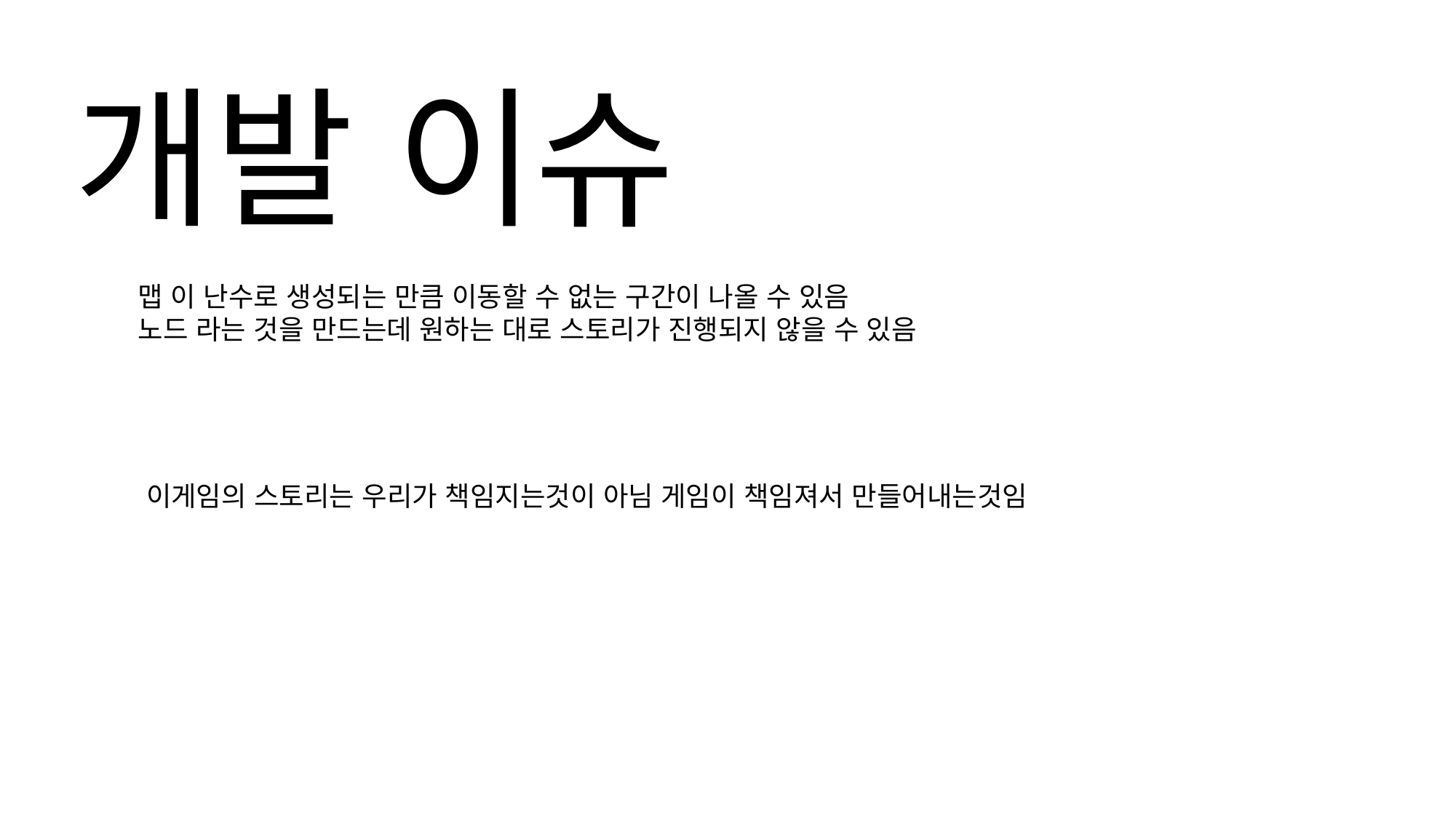

개발 이슈
맵 이 난수로 생성되는 만큼 이동할 수 없는 구간이 나올 수 있음
노드 라는 것을 만드는데 원하는 대로 스토리가 진행되지 않을 수 있음
이게임의 스토리는 우리가 책임지는것이 아님 게임이 책임져서 만들어내는것임